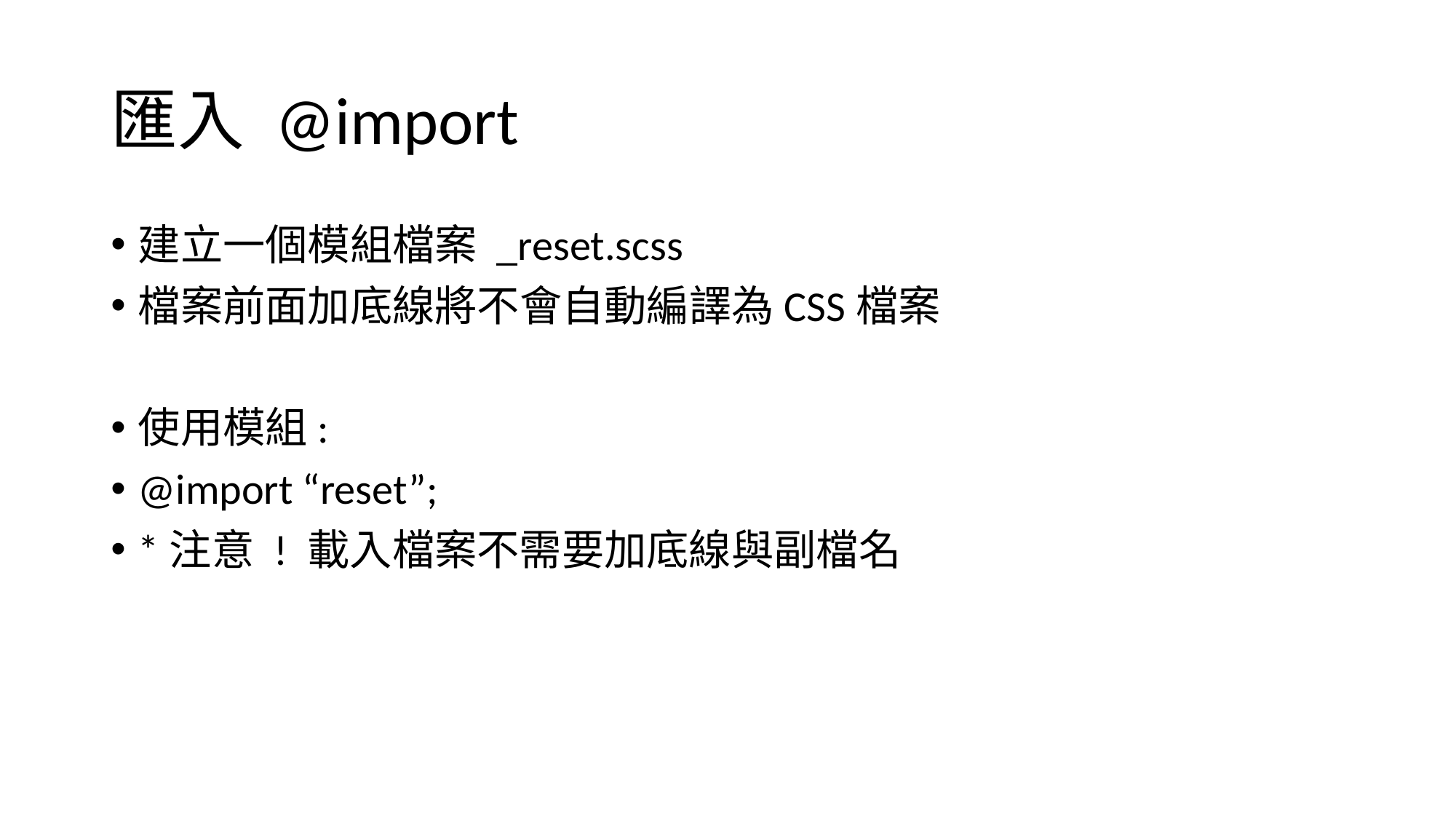

# 匯入 @import
建立一個模組檔案 _reset.scss
檔案前面加底線將不會自動編譯為CSS檔案

使用模組:
@import “reset”;
*注意 ! 載入檔案不需要加底線與副檔名